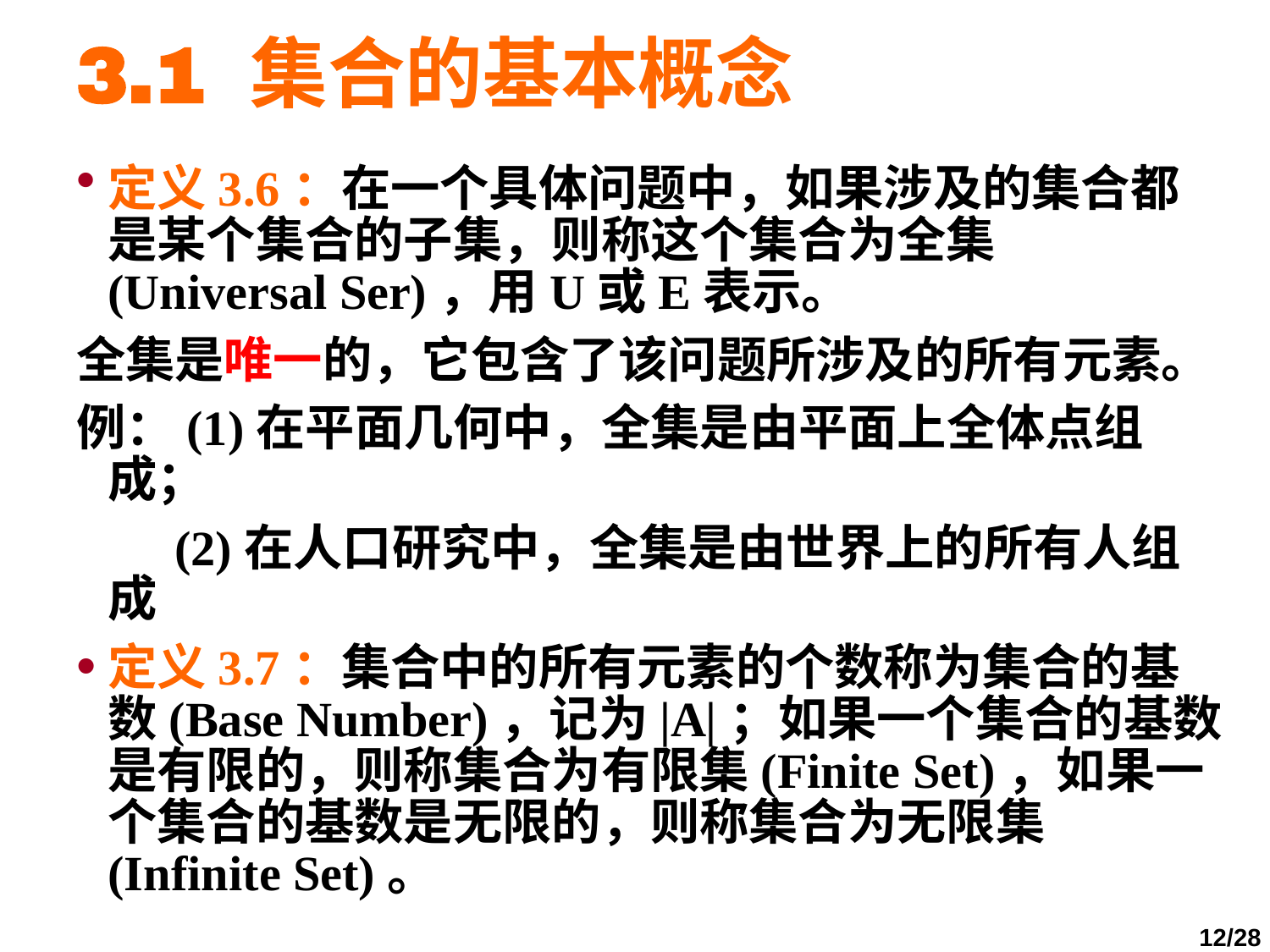

# 3.1 集合的基本概念
定义3.6：在一个具体问题中，如果涉及的集合都是某个集合的子集，则称这个集合为全集(Universal Ser)，用U或E表示。
全集是唯一的，它包含了该问题所涉及的所有元素。
例：(1)在平面几何中，全集是由平面上全体点组成；
        (2)在人口研究中，全集是由世界上的所有人组成
定义3.7：集合中的所有元素的个数称为集合的基数(Base Number)，记为|A|；如果一个集合的基数是有限的，则称集合为有限集(Finite Set)，如果一个集合的基数是无限的，则称集合为无限集(Infinite Set)。